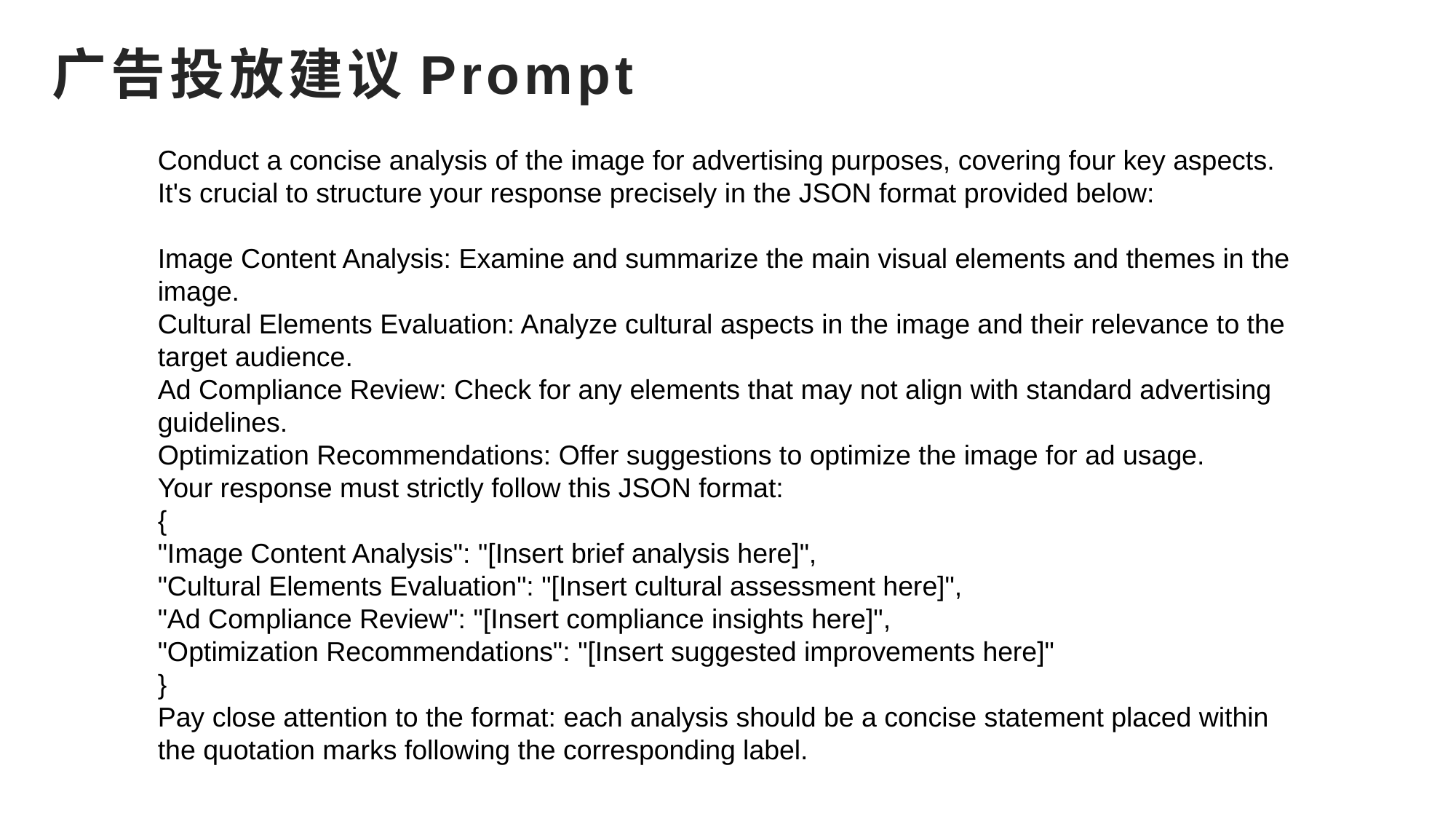

# 广告投放建议Prompt
Conduct a concise analysis of the image for advertising purposes, covering four key aspects. It's crucial to structure your response precisely in the JSON format provided below:

Image Content Analysis: Examine and summarize the main visual elements and themes in the image.
Cultural Elements Evaluation: Analyze cultural aspects in the image and their relevance to the target audience.
Ad Compliance Review: Check for any elements that may not align with standard advertising guidelines.
Optimization Recommendations: Offer suggestions to optimize the image for ad usage.
Your response must strictly follow this JSON format:
{
"Image Content Analysis": "[Insert brief analysis here]",
"Cultural Elements Evaluation": "[Insert cultural assessment here]",
"Ad Compliance Review": "[Insert compliance insights here]",
"Optimization Recommendations": "[Insert suggested improvements here]"
}
Pay close attention to the format: each analysis should be a concise statement placed within the quotation marks following the corresponding label.